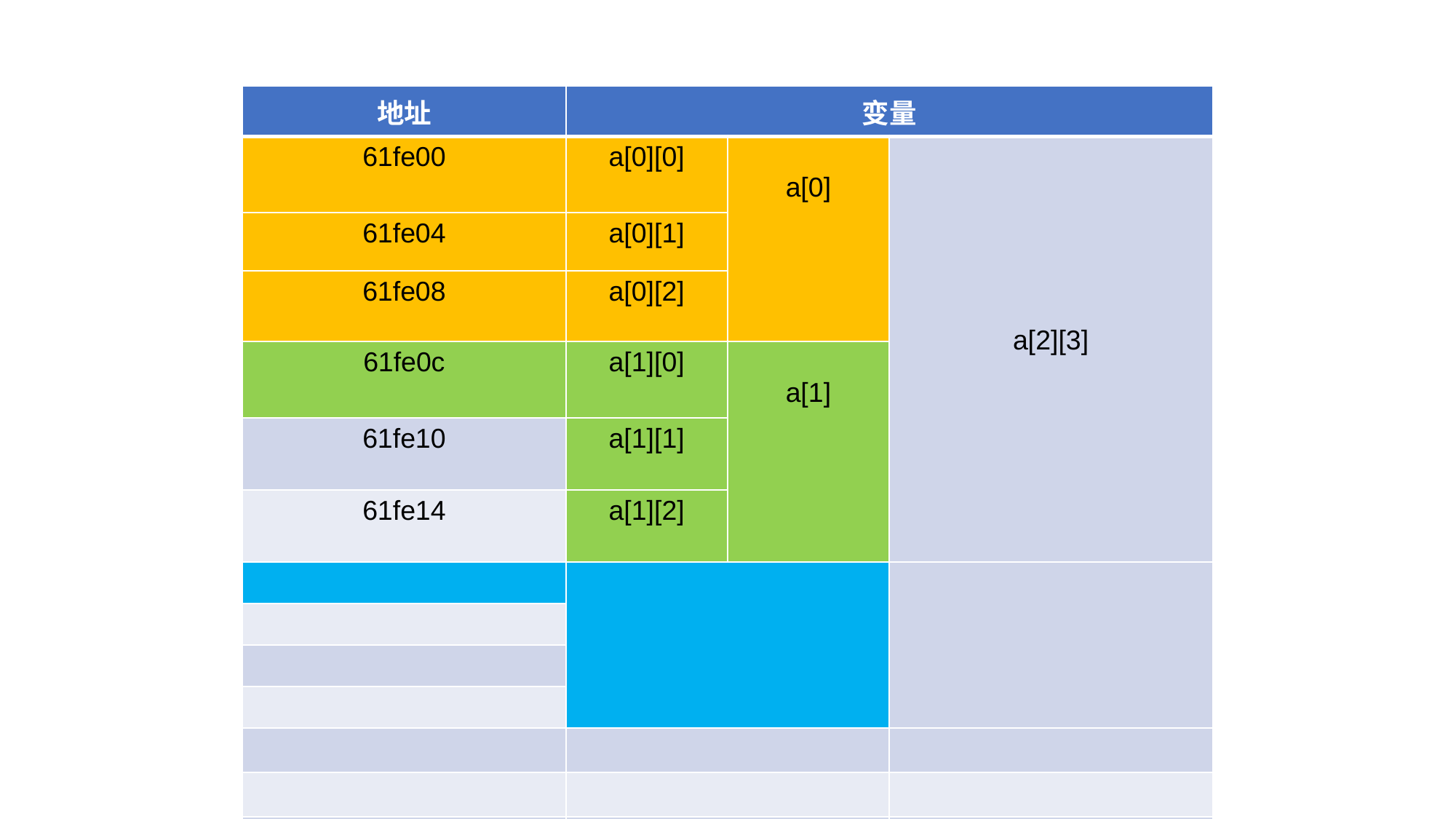

| 地址 | 变量 |  |  |
| --- | --- | --- | --- |
| 61fe00 | a[0][0] | a[0] | a[2][3] |
| 61fe04 | a[0][1] |  |  |
| 61fe08 | a[0][2] |  |  |
| 61fe0c | a[1][0] | a[1] |  |
| 61fe10 | a[1][1] |  |  |
| 61fe14 | a[1][2] |  |  |
|  |  |  |  |
|  |  |  |  |
|  |  |  |  |
|  |  |  |  |
|  |  |  |  |
|  |  |  |  |
|  |  |  |  |
|  |  |  |  |